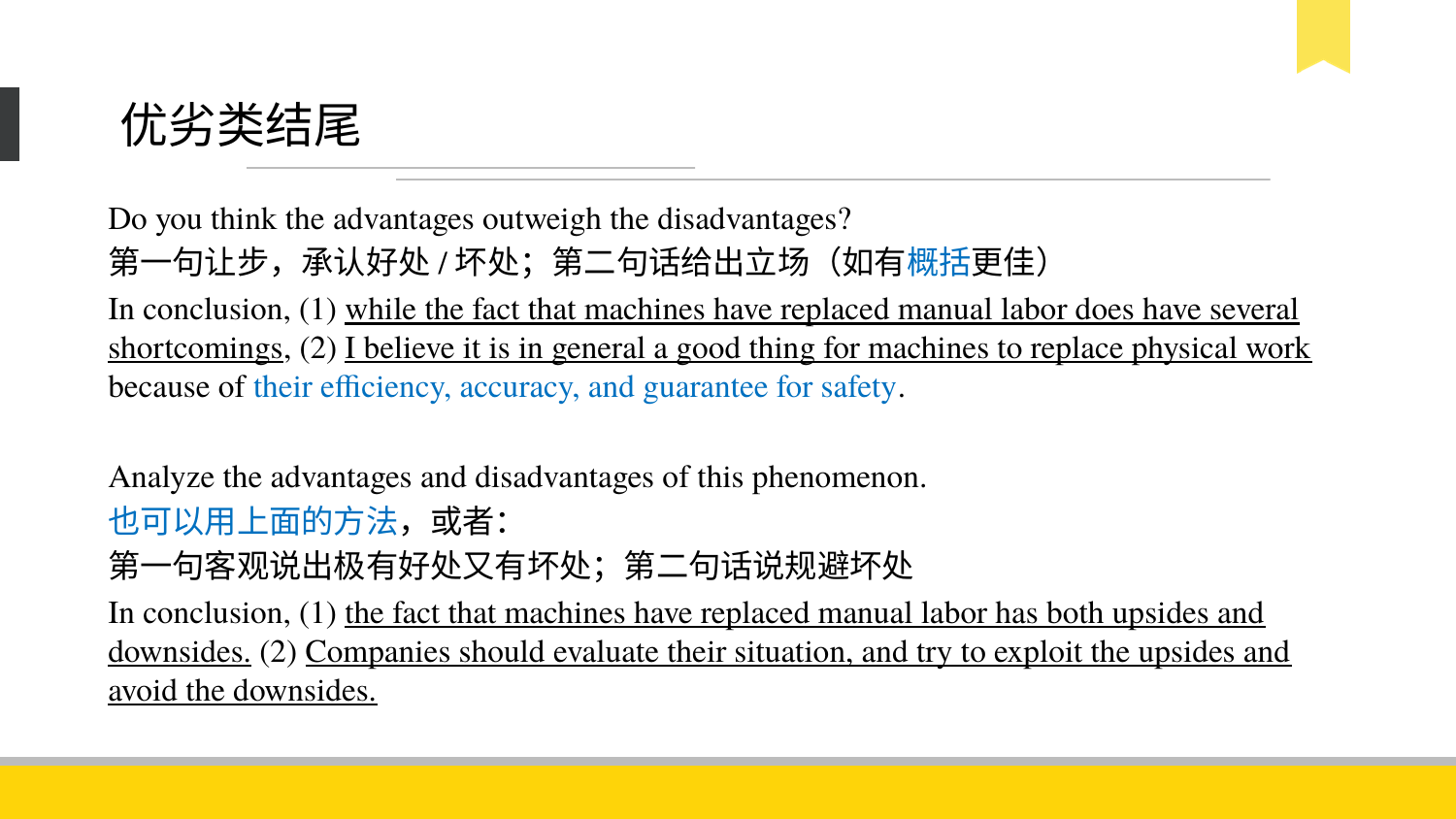

# 优劣类结尾
Do you think the advantages outweigh the disadvantages?
第一句让步，承认好处/坏处；第二句话给出立场（如有概括更佳）
In conclusion, (1) while the fact that machines have replaced manual labor does have several shortcomings, (2) I believe it is in general a good thing for machines to replace physical work because of their efficiency, accuracy, and guarantee for safety.

Analyze the advantages and disadvantages of this phenomenon.
也可以用上面的方法，或者：
第一句客观说出极有好处又有坏处；第二句话说规避坏处
In conclusion, (1) the fact that machines have replaced manual labor has both upsides and downsides. (2) Companies should evaluate their situation, and try to exploit the upsides and avoid the downsides.